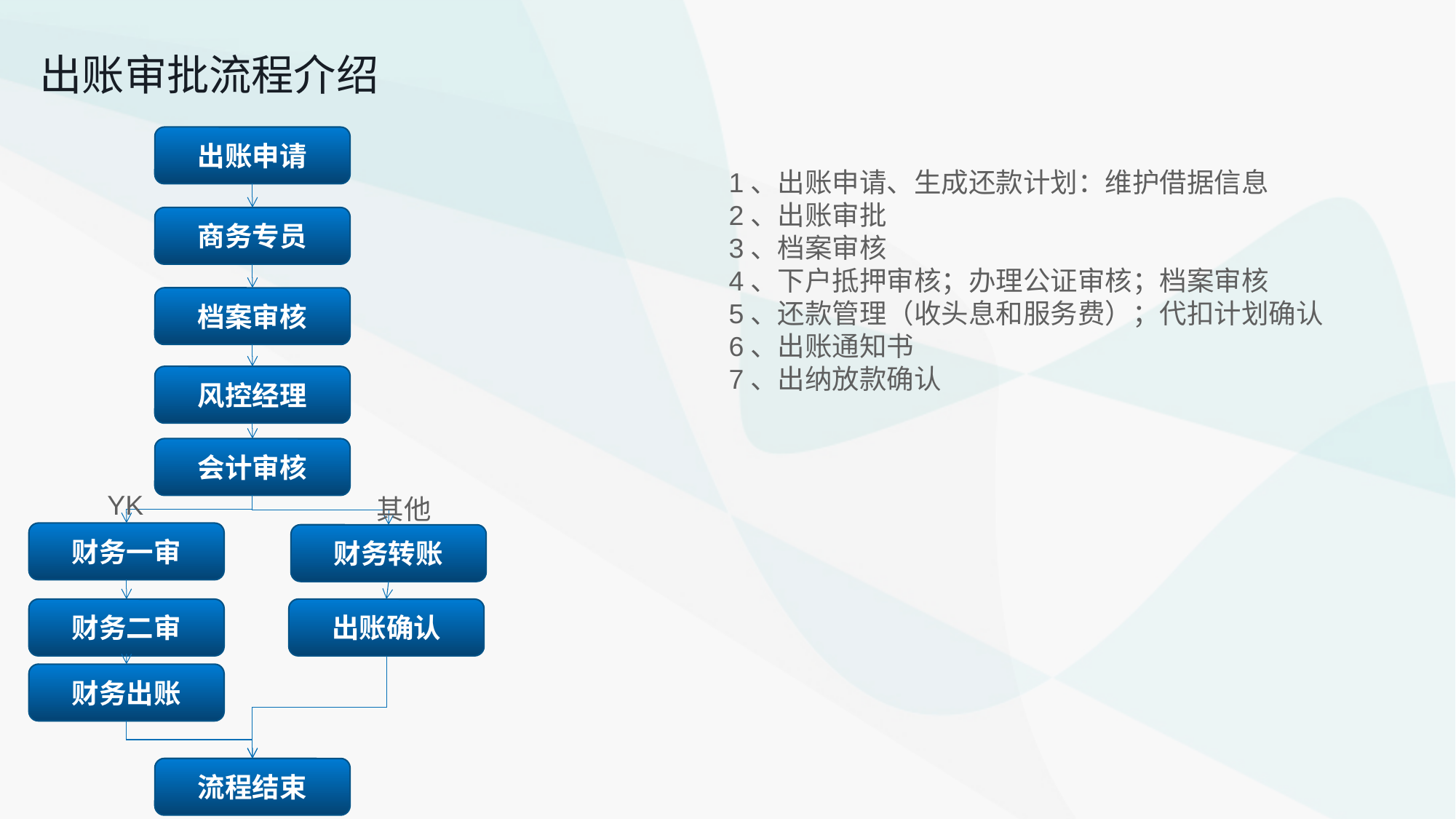

出账审批流程介绍
出账申请
1、出账申请、生成还款计划：维护借据信息
2、出账审批
3、档案审核
4、下户抵押审核；办理公证审核；档案审核
5、还款管理（收头息和服务费）；代扣计划确认
6、出账通知书
7、出纳放款确认

商务专员
档案审核
风控经理
会计审核
YK
其他
财务一审
财务转账
财务二审
出账确认
财务出账
流程结束